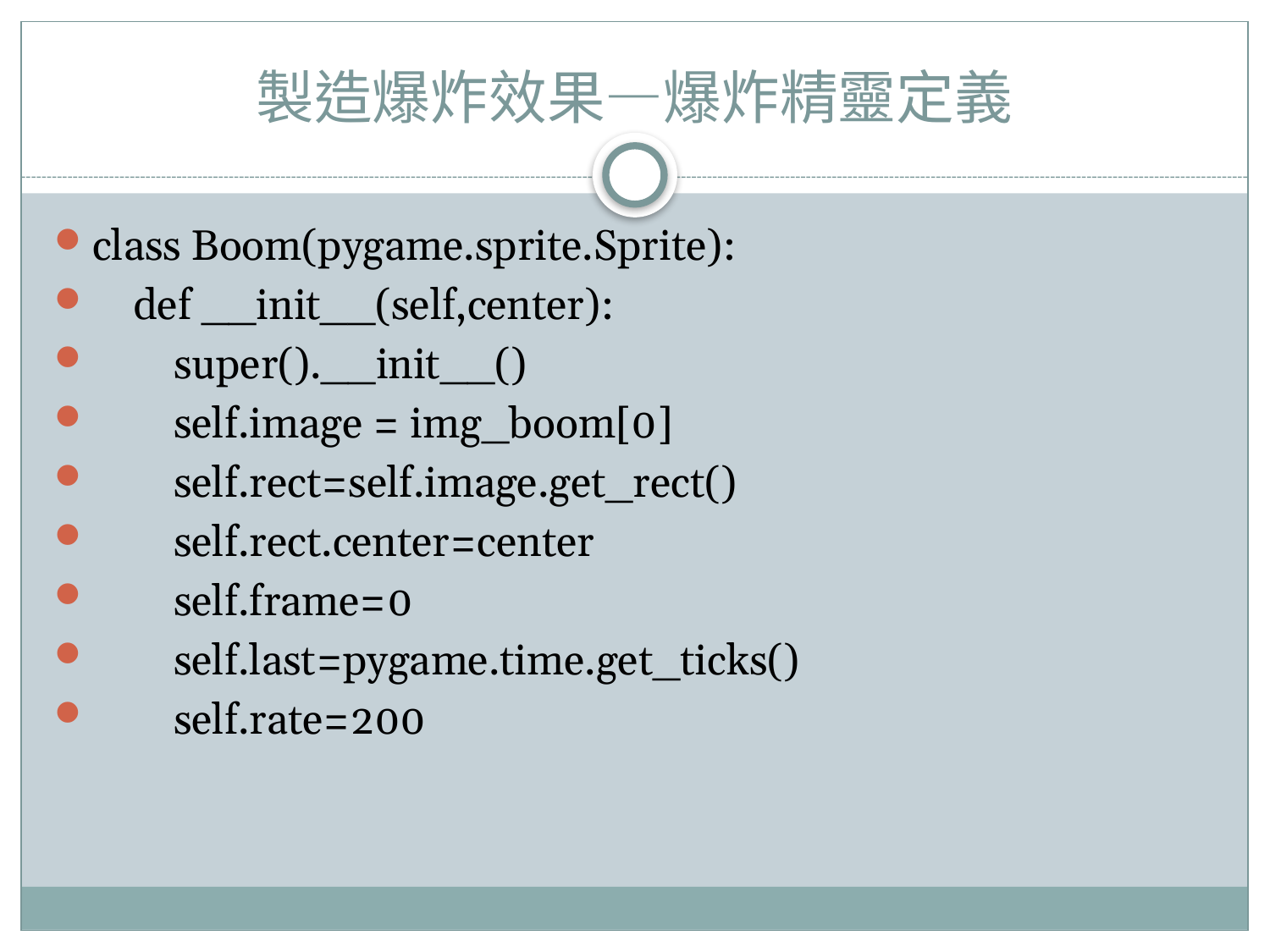

# 製造爆炸效果—爆炸精靈定義
class Boom(pygame.sprite.Sprite):
    def __init__(self,center):
        super().__init__()
        self.image = img_boom[0]
        self.rect=self.image.get_rect()
        self.rect.center=center
        self.frame=0
        self.last=pygame.time.get_ticks()
        self.rate=200